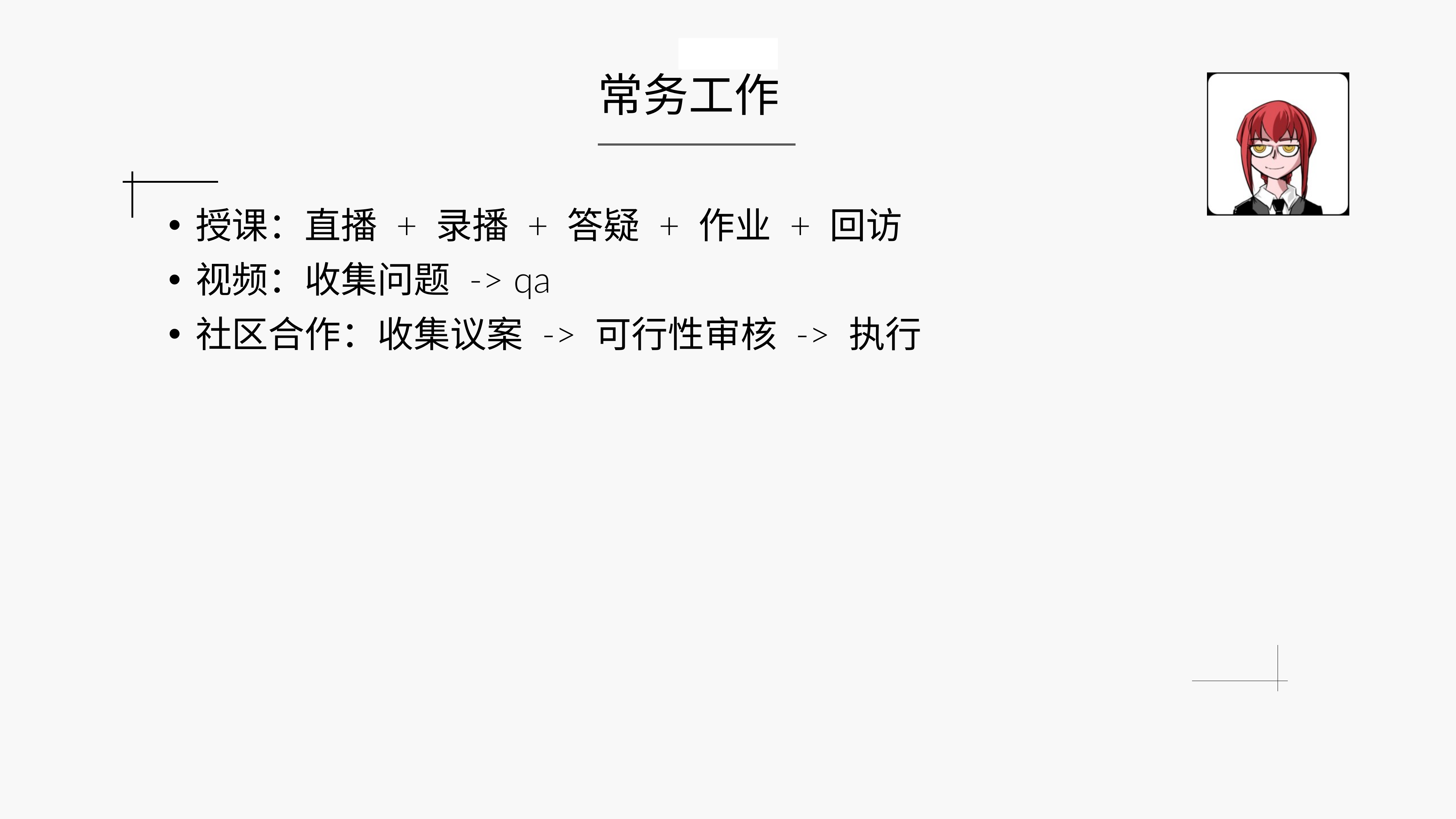

常务工作
授课：直播 + 录播 + 答疑 + 作业 + 回访
视频：收集问题 -> qa
社区合作：收集议案 -> 可行性审核 -> 执行